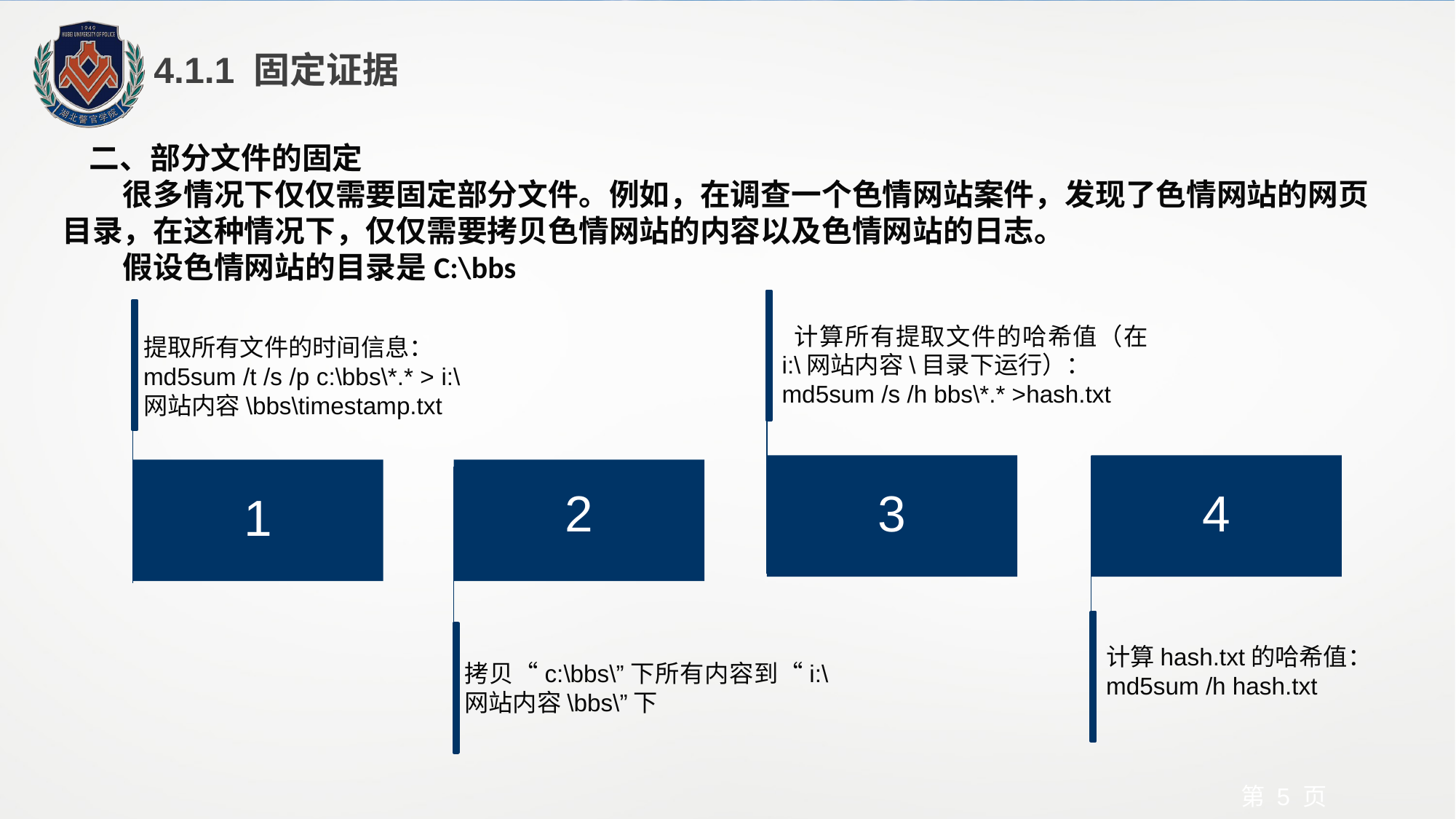

4.1.1 固定证据
　二、部分文件的固定
　　很多情况下仅仅需要固定部分文件。例如，在调查一个色情网站案件，发现了色情网站的网页目录，在这种情况下，仅仅需要拷贝色情网站的内容以及色情网站的日志。
　　假设色情网站的目录是C:\bbs

 计算所有提取文件的哈希值（在i:\网站内容\目录下运行）：
md5sum /s /h bbs\*.* >hash.txt
提取所有文件的时间信息：
md5sum /t /s /p c:\bbs\*.* > i:\网站内容\bbs\timestamp.txt

3

4

1

2

计算hash.txt的哈希值：
md5sum /h hash.txt
拷贝“c:\bbs\”下所有内容到“i:\网站内容\bbs\”下